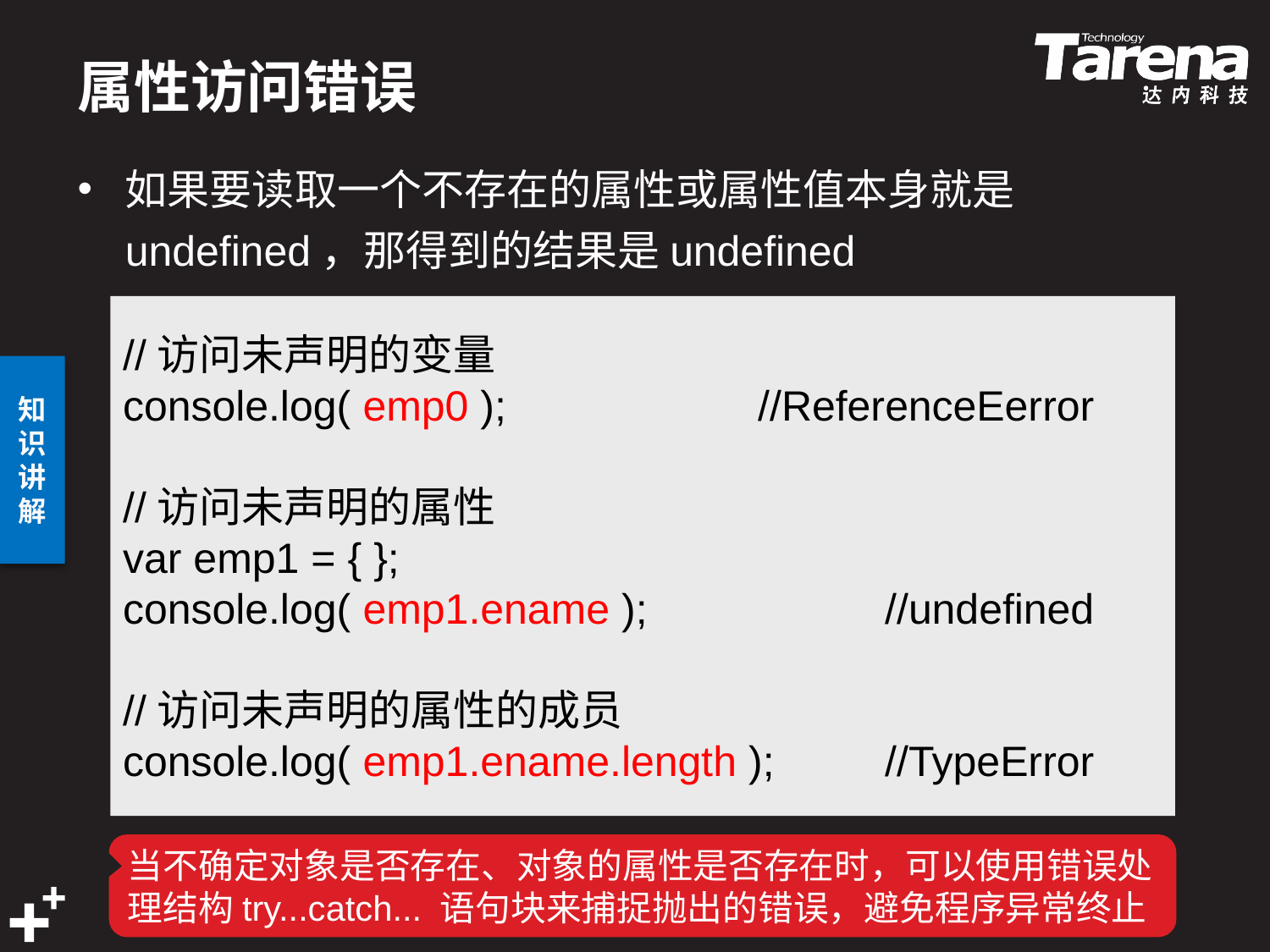

# 属性访问错误
如果要读取一个不存在的属性或属性值本身就是undefined，那得到的结果是undefined
//访问未声明的变量
console.log( emp0 );		//ReferenceEerror

//访问未声明的属性
var emp1 = { };
console.log( emp1.ename );		//undefined

//访问未声明的属性的成员
console.log( emp1.ename.length );	//TypeError
当不确定对象是否存在、对象的属性是否存在时，可以使用错误处理结构try...catch... 语句块来捕捉抛出的错误，避免程序异常终止